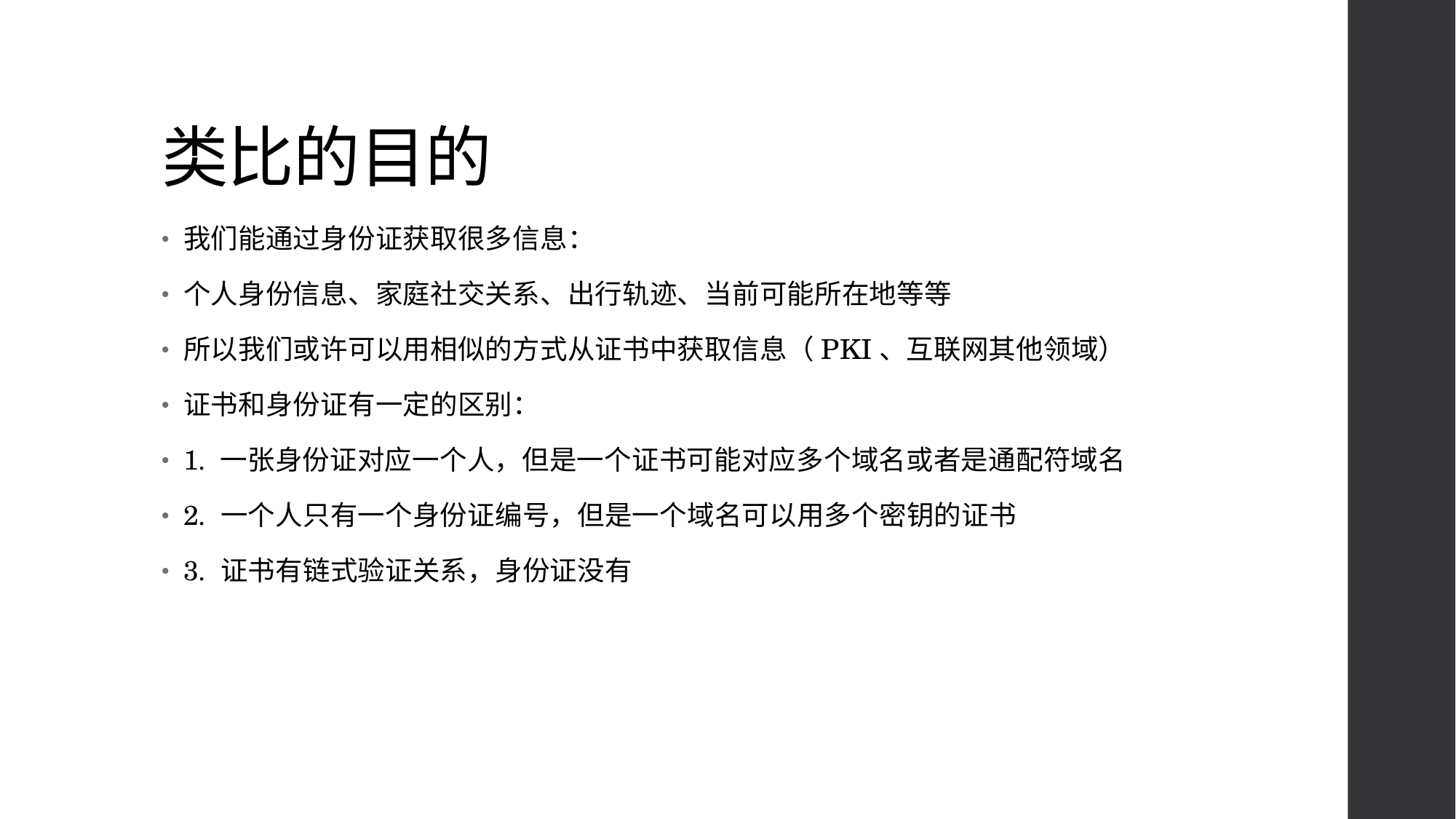

# 类比的目的
我们能通过身份证获取很多信息：
个人身份信息、家庭社交关系、出行轨迹、当前可能所在地等等
所以我们或许可以用相似的方式从证书中获取信息（PKI、互联网其他领域）
证书和身份证有一定的区别：
1. 一张身份证对应一个人，但是一个证书可能对应多个域名或者是通配符域名
2. 一个人只有一个身份证编号，但是一个域名可以用多个密钥的证书
3. 证书有链式验证关系，身份证没有